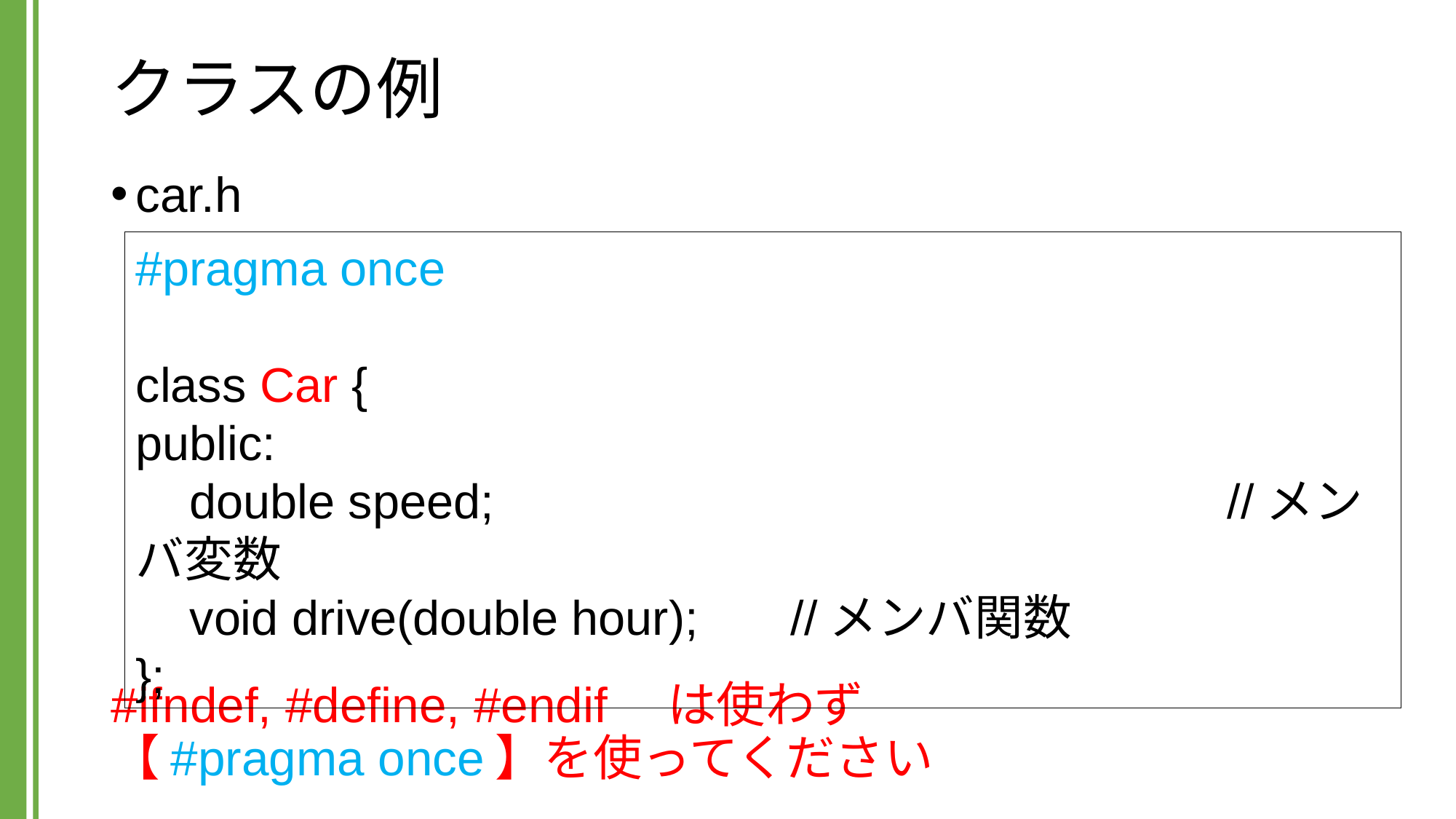

# クラスの例
car.h

#ifndef, #define, #endif　は使わず
【#pragma once】を使ってください
#pragma once

class Car {
public:
    double speed; 							//メンバ変数
    void drive(double hour);	//メンバ関数
};